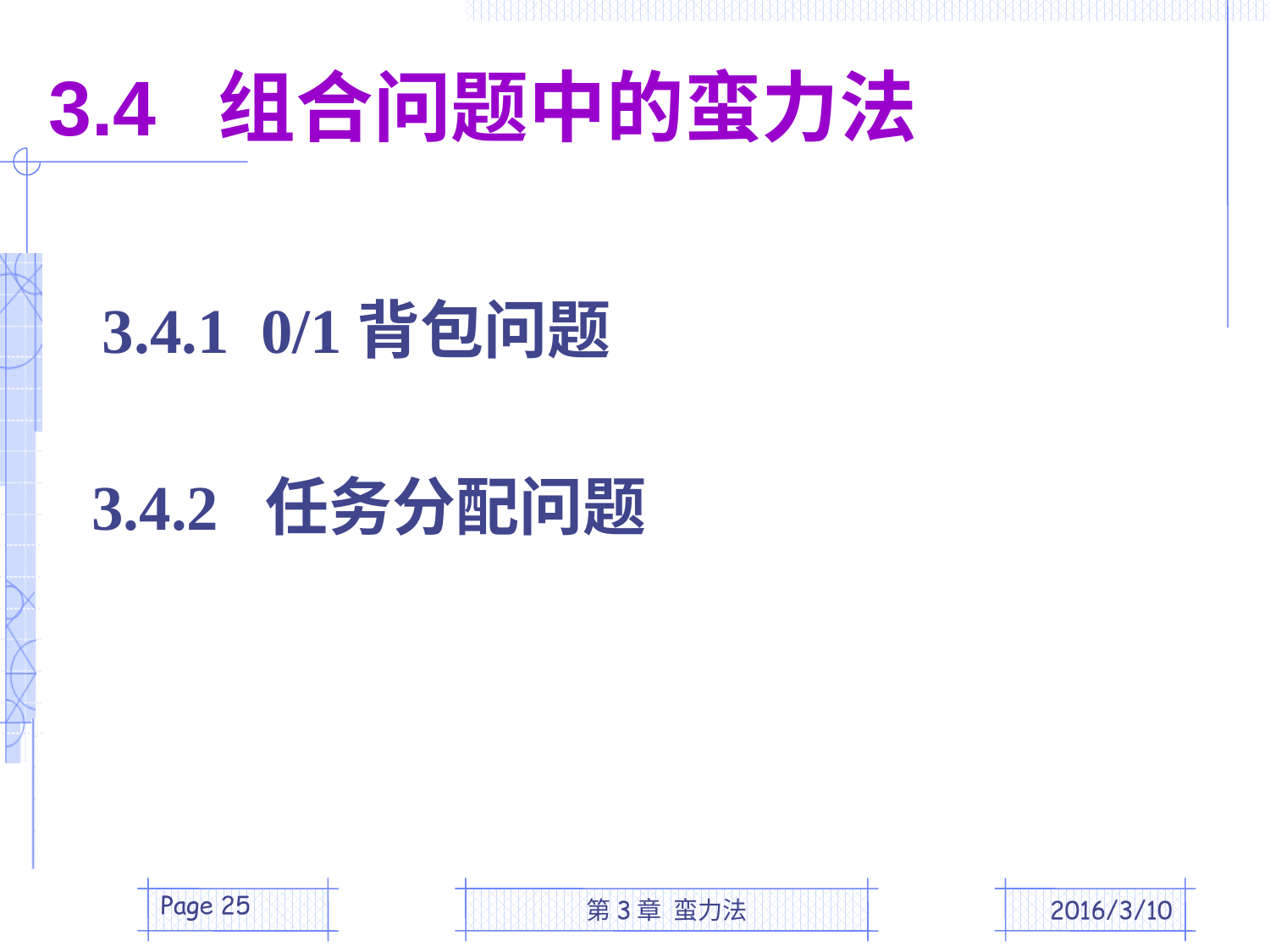

3.4  组合问题中的蛮力法
3.4.1  0/1背包问题
3.4.2  任务分配问题
Page 25
第3章  蛮力法
2016/3/10